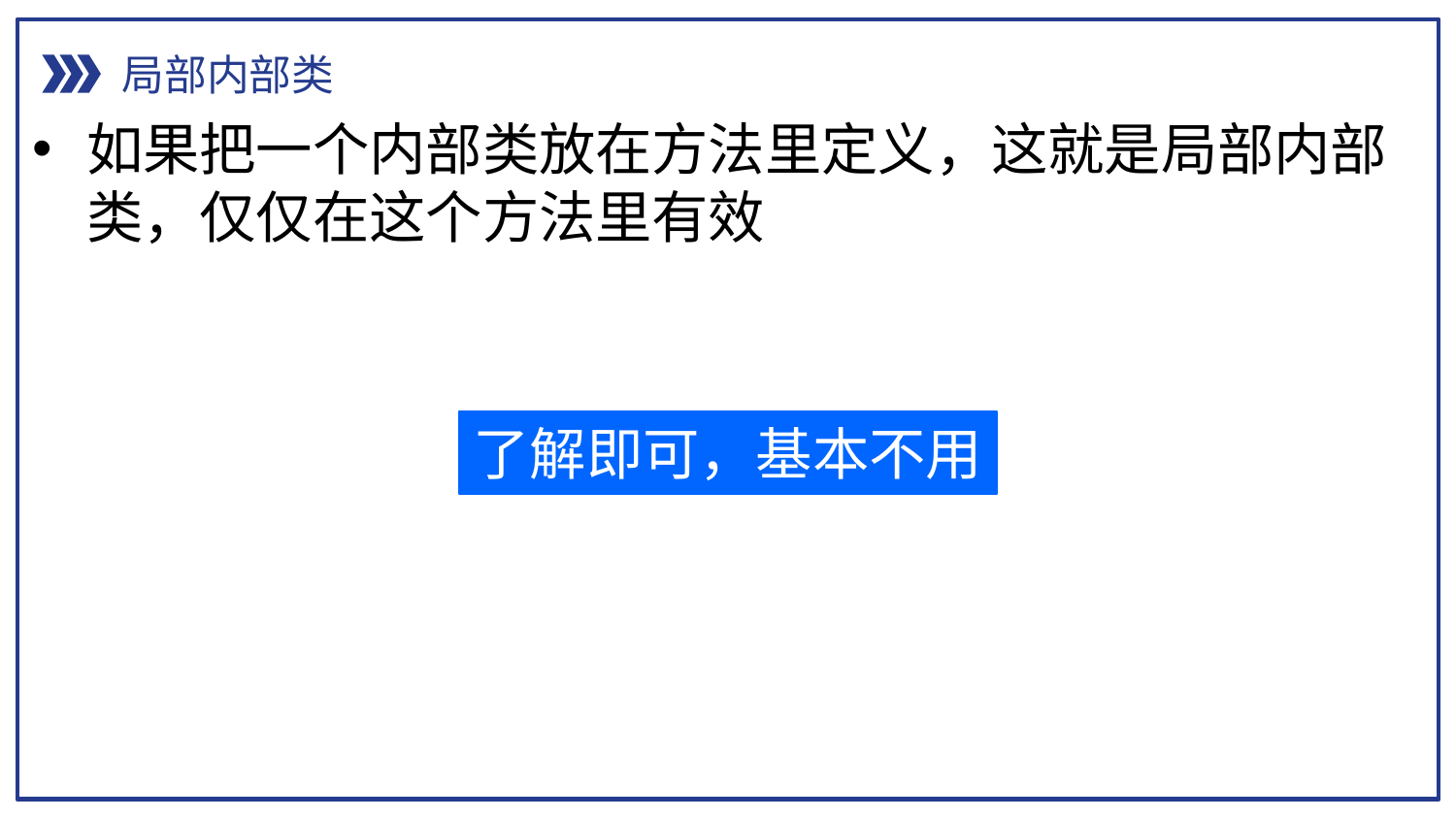

局部内部类

如果把一个内部类放在方法里定义，这就是局部内部类，仅仅在这个方法里有效

了解即可，基本不用